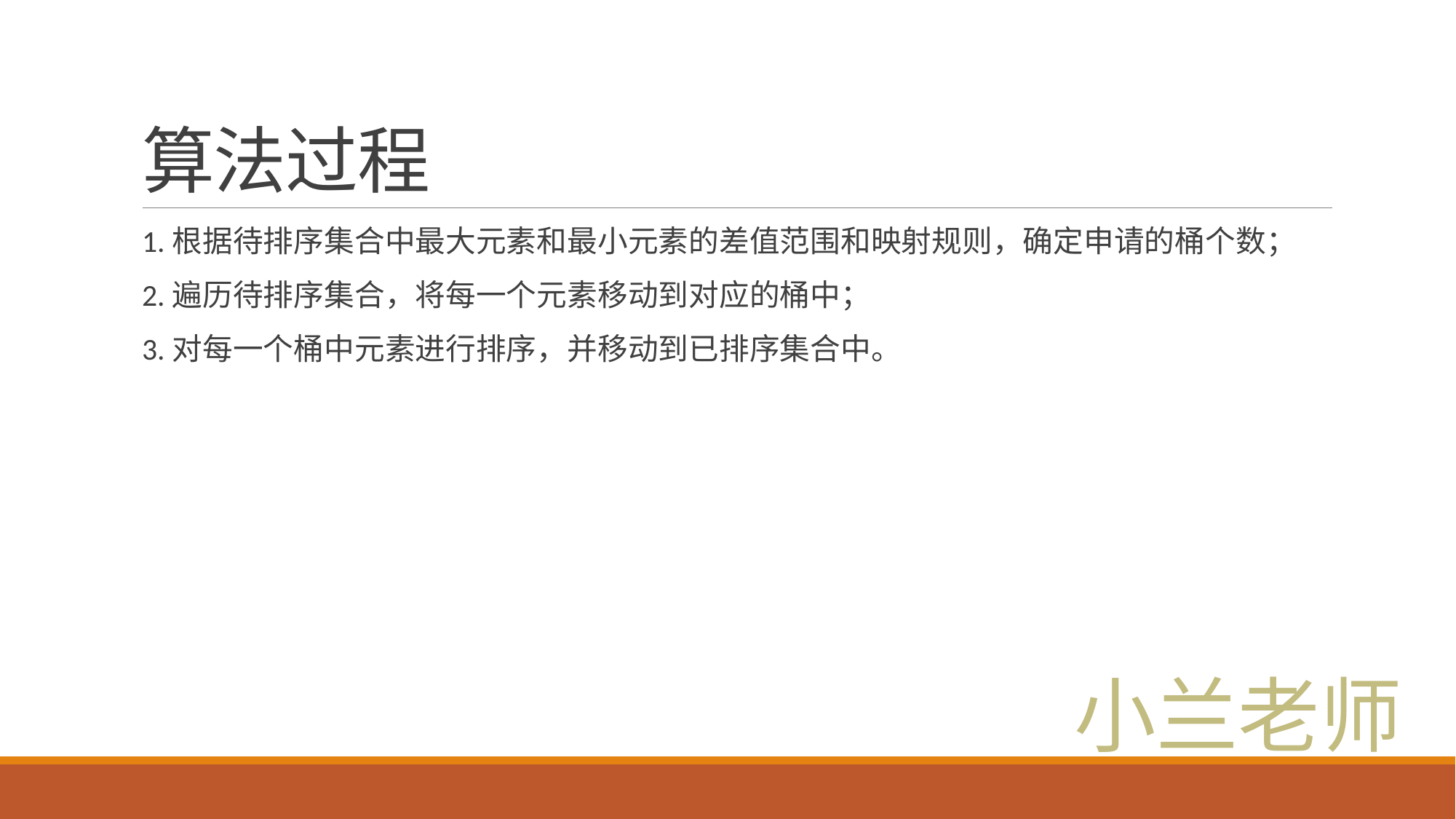

# 算法过程
1.根据待排序集合中最大元素和最小元素的差值范围和映射规则，确定申请的桶个数；
2.遍历待排序集合，将每一个元素移动到对应的桶中；
3.对每一个桶中元素进行排序，并移动到已排序集合中。